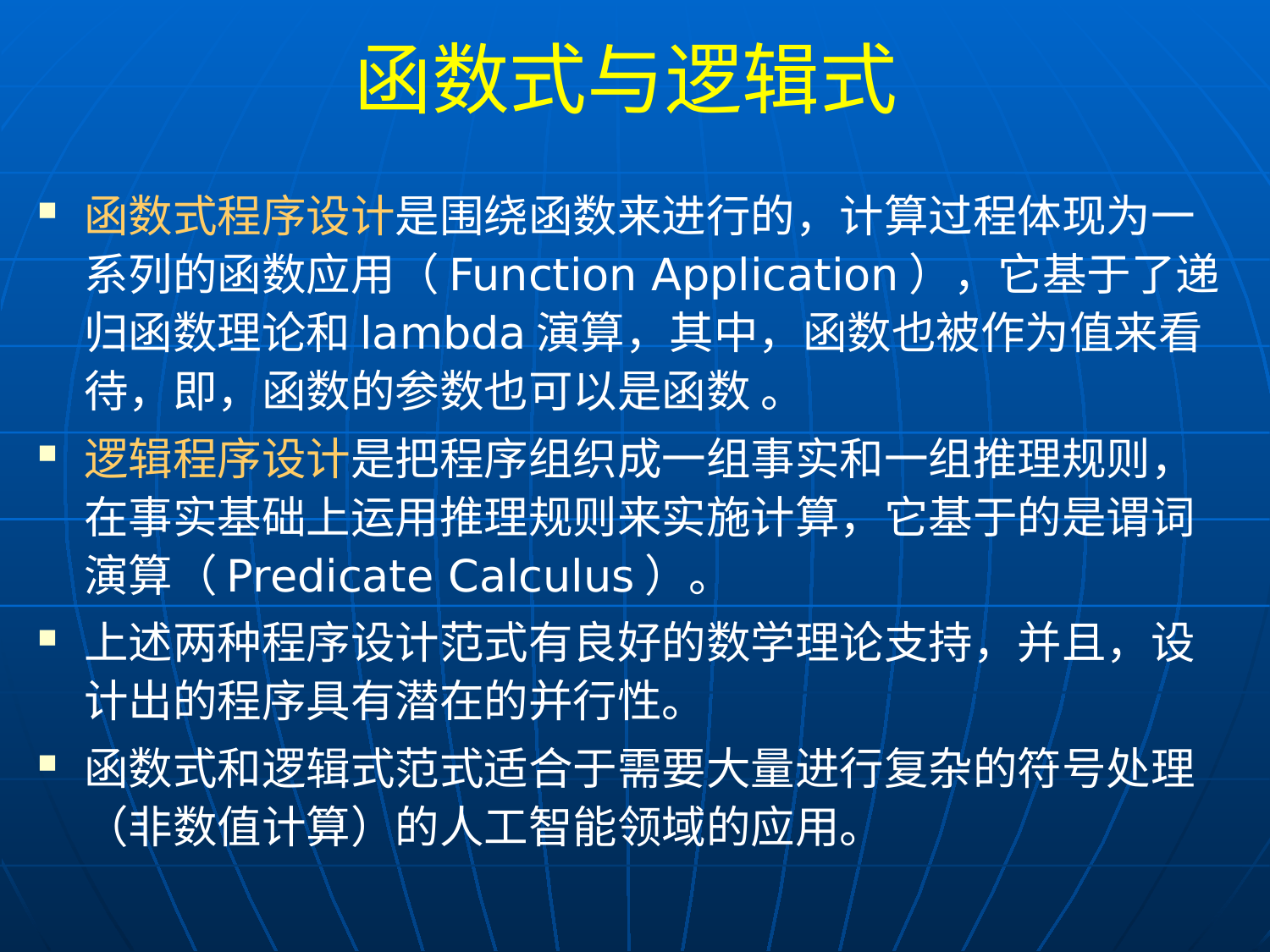

# 函数式与逻辑式
函数式程序设计是围绕函数来进行的，计算过程体现为一系列的函数应用（Function Application），它基于了递归函数理论和lambda演算，其中，函数也被作为值来看待，即，函数的参数也可以是函数 。
逻辑程序设计是把程序组织成一组事实和一组推理规则，在事实基础上运用推理规则来实施计算，它基于的是谓词演算（Predicate Calculus）。
上述两种程序设计范式有良好的数学理论支持，并且，设计出的程序具有潜在的并行性。
函数式和逻辑式范式适合于需要大量进行复杂的符号处理（非数值计算）的人工智能领域的应用。